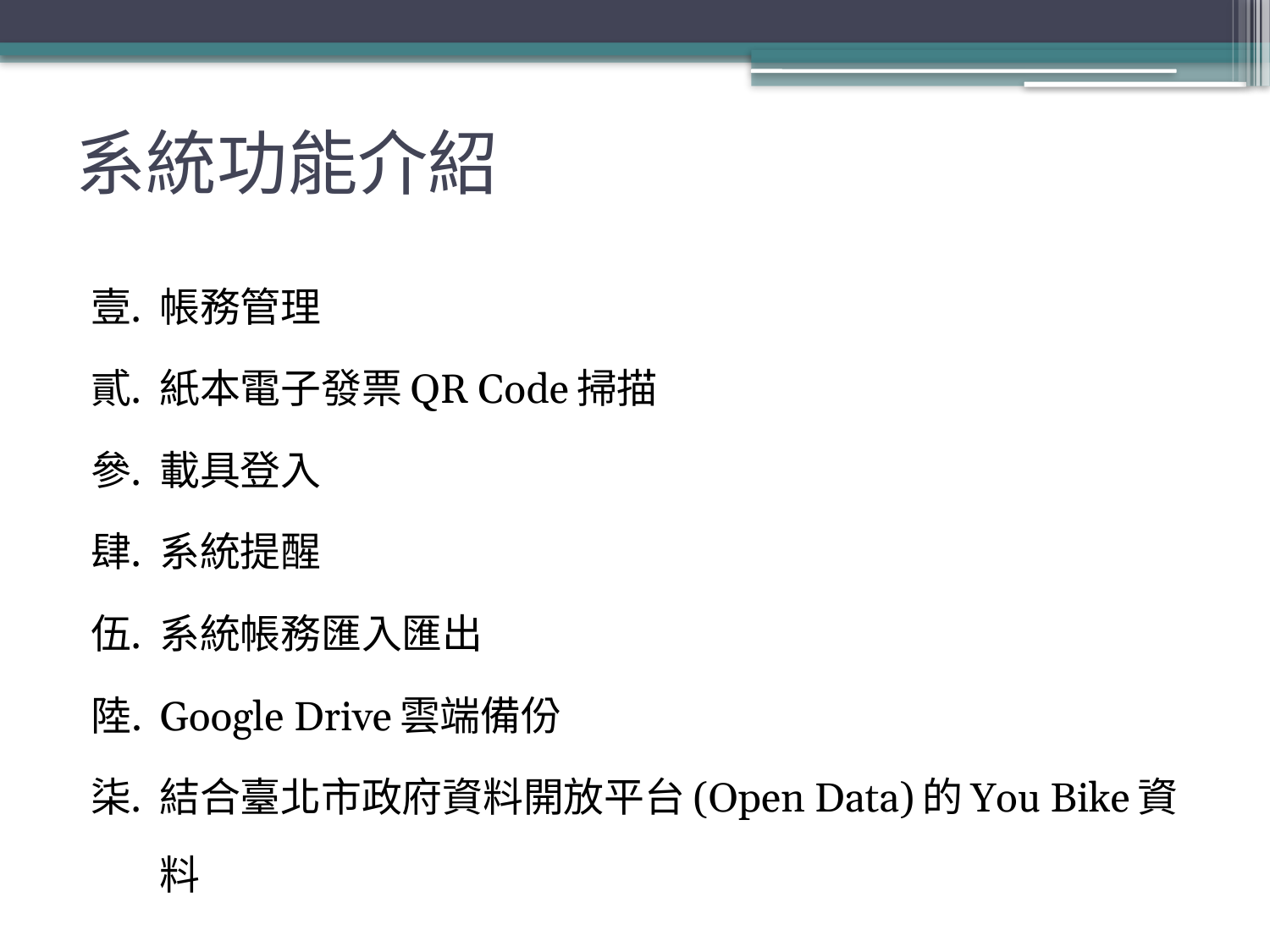

# 系統功能介紹
帳務管理
紙本電子發票QR Code掃描
載具登入
系統提醒
系統帳務匯入匯出
Google Drive雲端備份
結合臺北市政府資料開放平台(Open Data)的You Bike資料